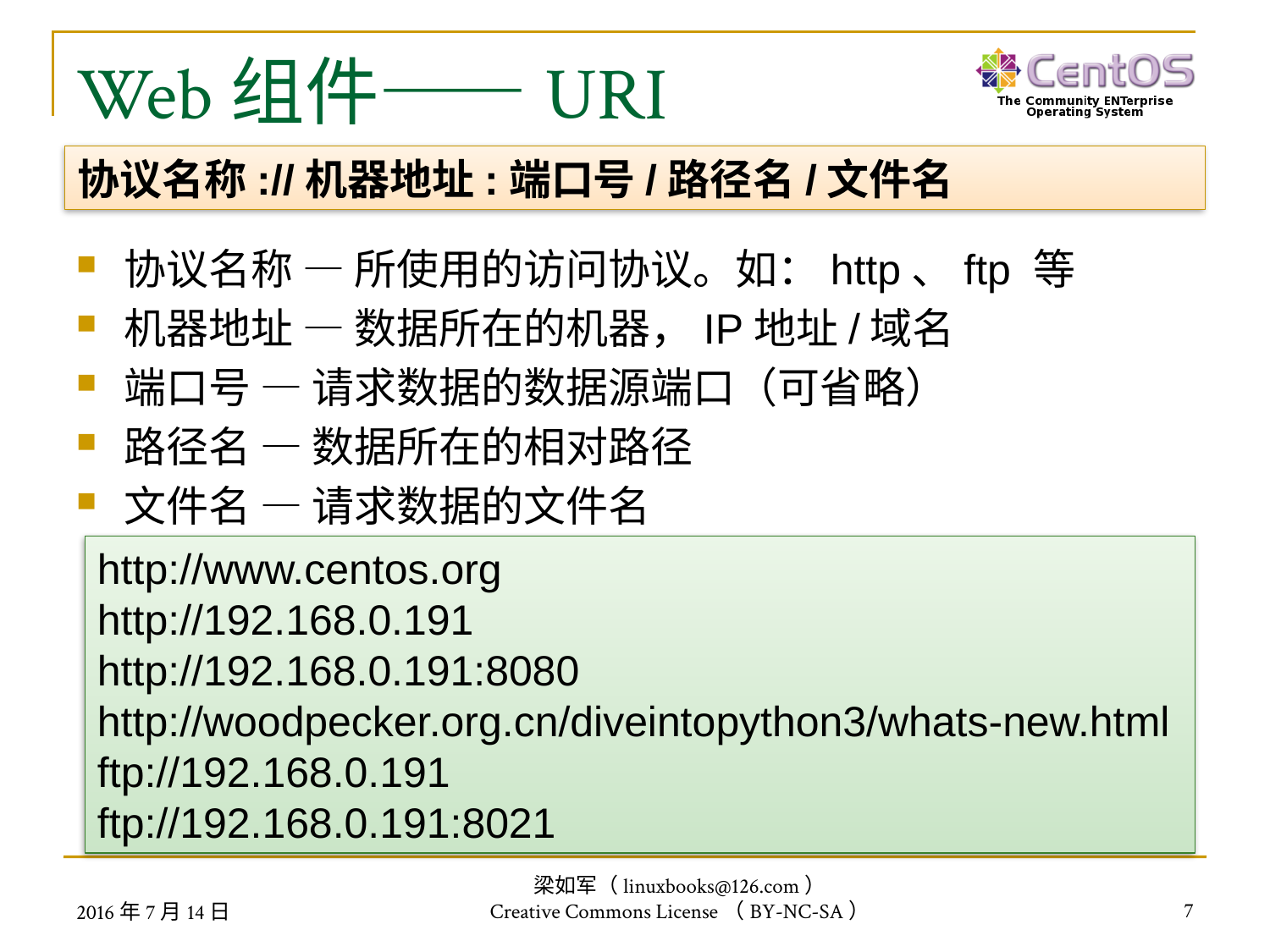

# Web组件——URI
协议名称://机器地址:端口号/路径名/文件名
协议名称 — 所使用的访问协议。如：http、ftp 等
机器地址 — 数据所在的机器，IP地址/域名
端口号 — 请求数据的数据源端口（可省略）
路径名 — 数据所在的相对路径
文件名 — 请求数据的文件名
http://www.centos.org
http://192.168.0.191
http://192.168.0.191:8080
http://woodpecker.org.cn/diveintopython3/whats-new.html
ftp://192.168.0.191
ftp://192.168.0.191:8021
梁如军（linuxbooks@126.com）
Creative Commons License（BY-NC-SA）
2016年7月14日
7